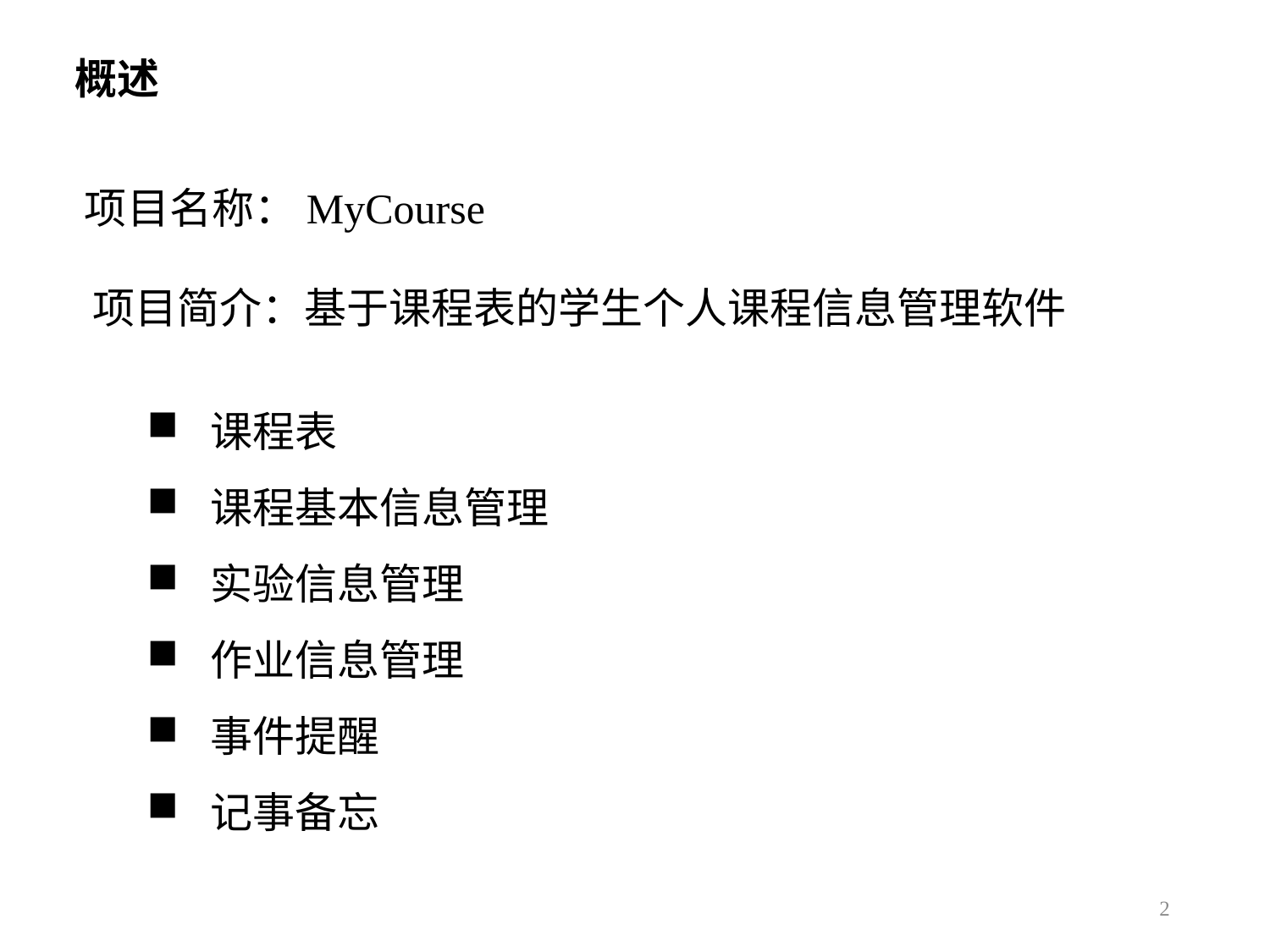

# 概述
项目名称：MyCourse
项目简介：基于课程表的学生个人课程信息管理软件
课程表
课程基本信息管理
实验信息管理
作业信息管理
事件提醒
记事备忘
2